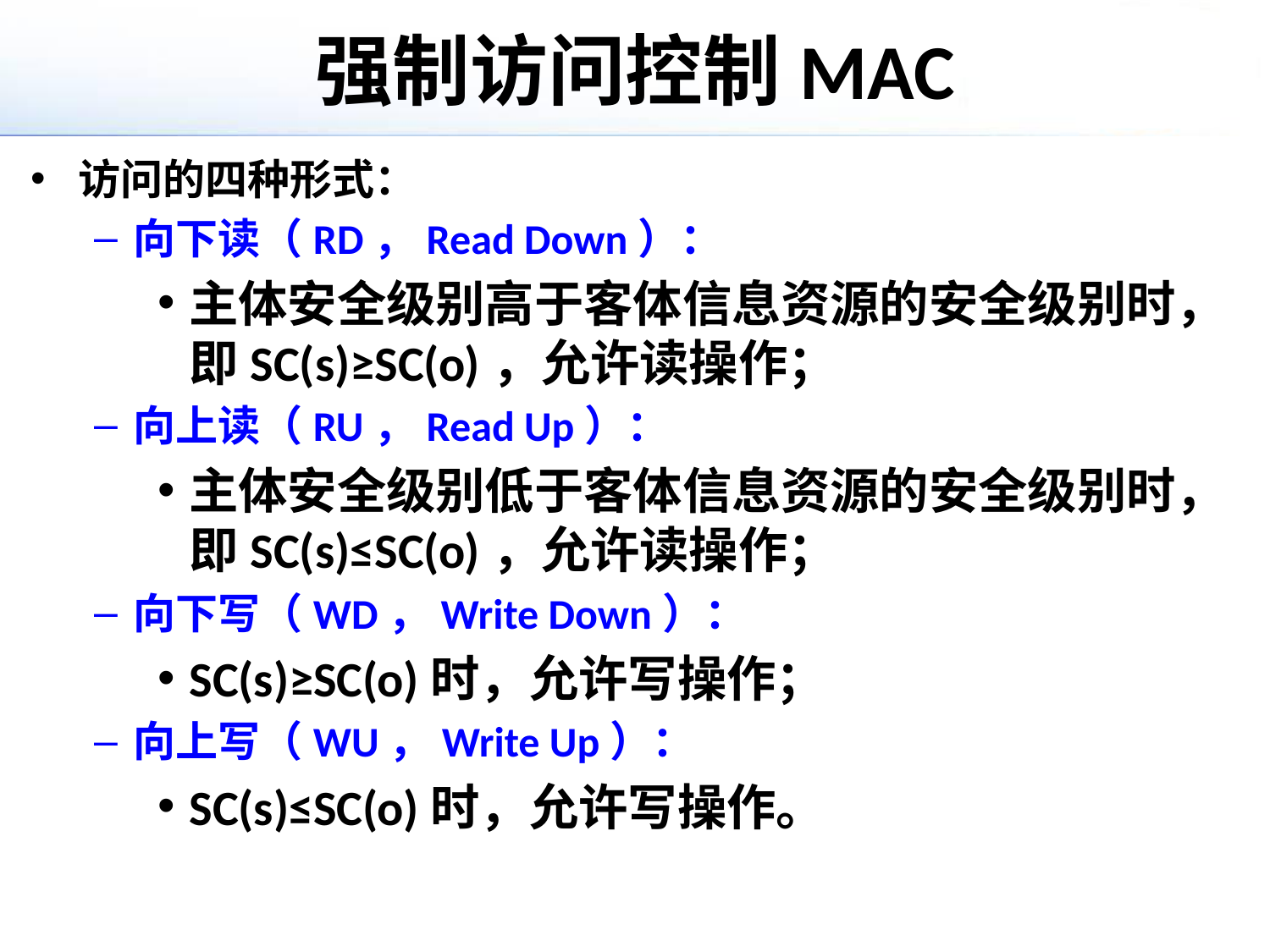

# 强制访问控制MAC
访问的四种形式：
向下读（RD，Read Down）：
主体安全级别高于客体信息资源的安全级别时，即SC(s)≥SC(o)，允许读操作；
向上读（RU，Read Up）：
主体安全级别低于客体信息资源的安全级别时，即SC(s)≤SC(o)，允许读操作；
向下写（WD，Write Down）：
SC(s)≥SC(o)时，允许写操作；
向上写（WU，Write Up）：
SC(s)≤SC(o)时，允许写操作。